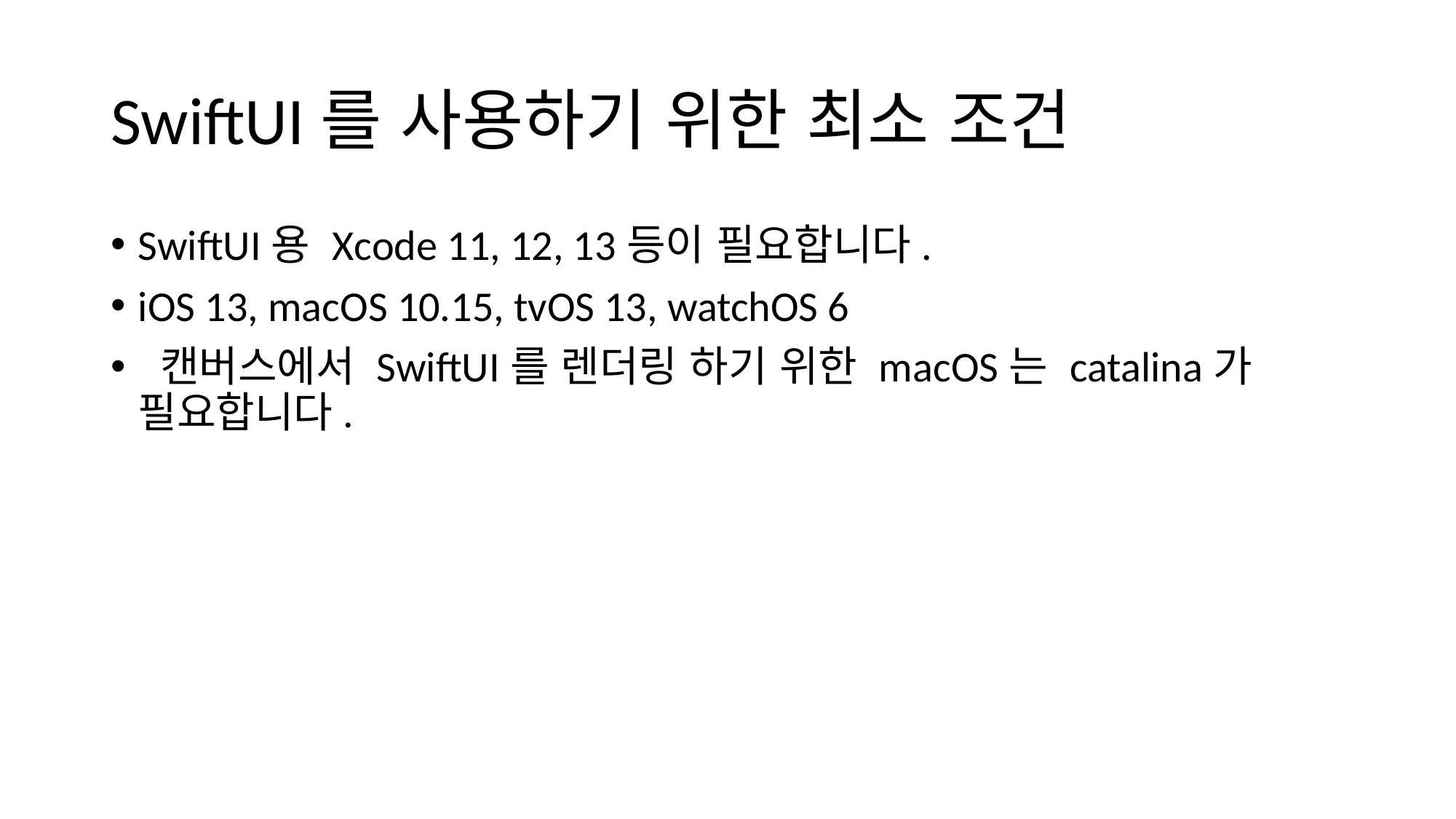

# SwiftUI를 사용하기 위한 최소 조건
SwiftUI용 Xcode 11, 12, 13등이 필요합니다.
iOS 13, macOS 10.15, tvOS 13, watchOS 6
 캔버스에서 SwiftUI를 렌더링 하기 위한 macOS는 catalina가 필요합니다.